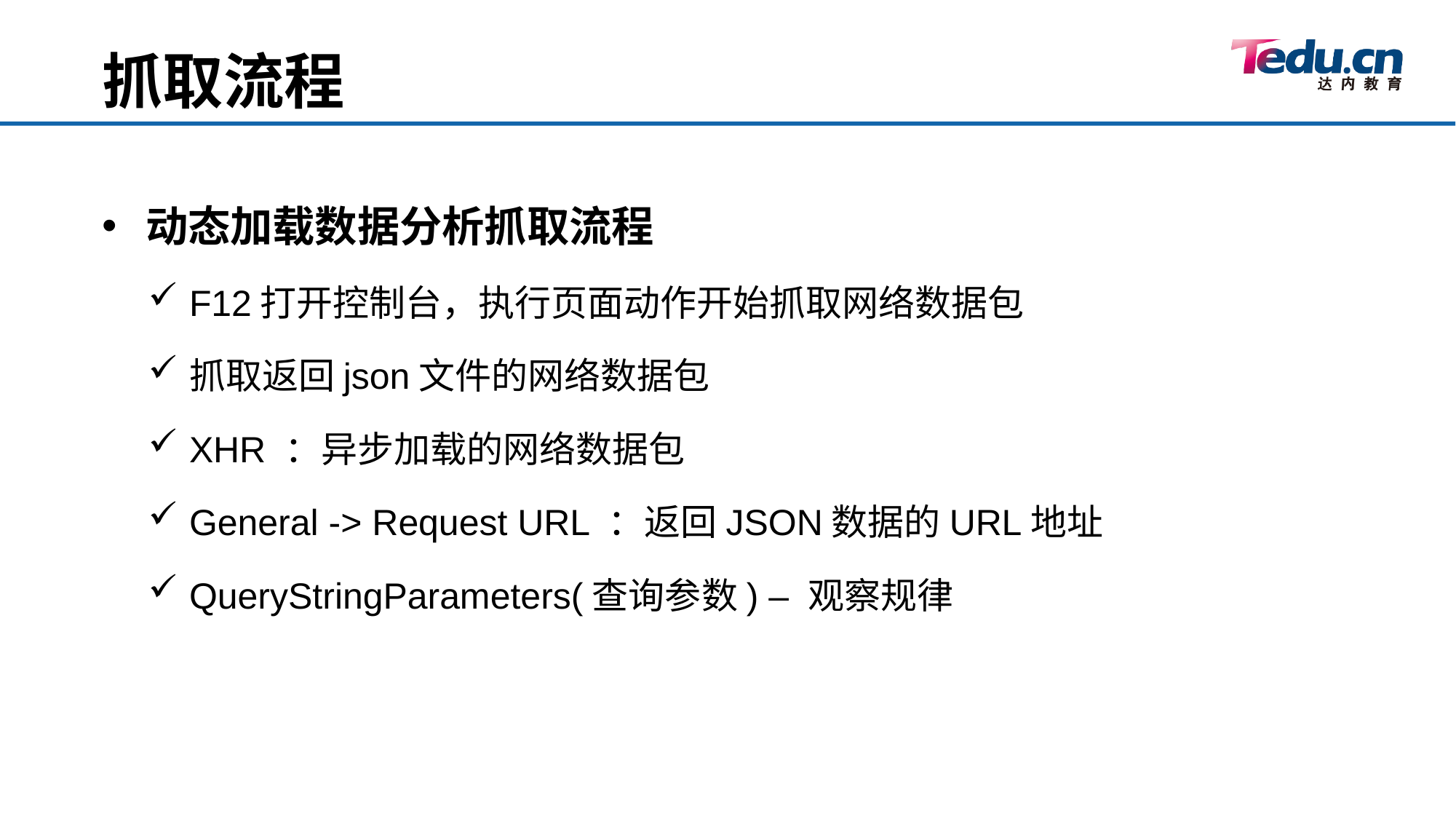

抓取流程
动态加载数据分析抓取流程
F12打开控制台，执行页面动作开始抓取网络数据包
抓取返回json文件的网络数据包
XHR ：异步加载的网络数据包
General -> Request URL ：返回JSON数据的URL地址
QueryStringParameters(查询参数) – 观察规律